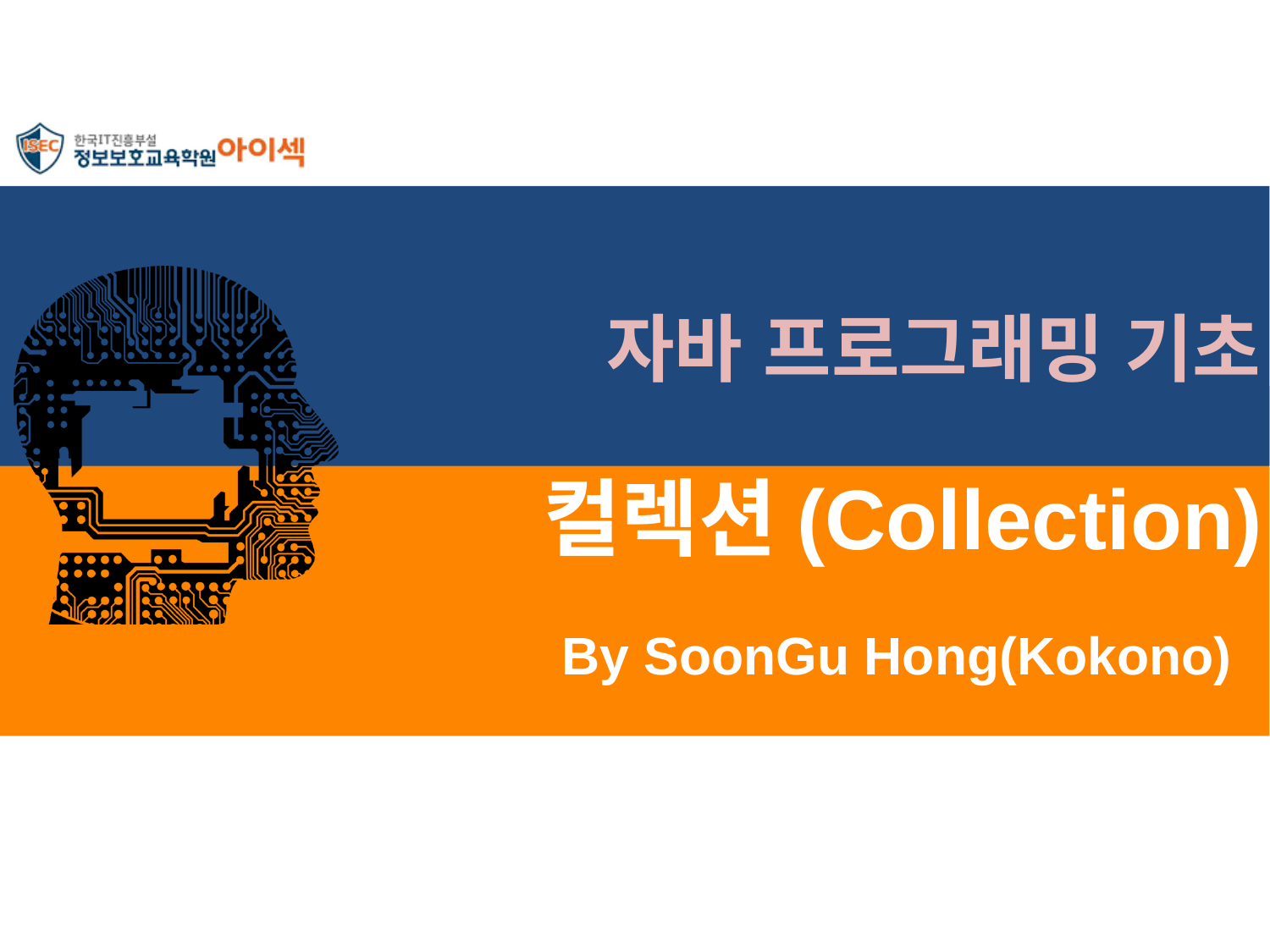

자바 프로그래밍 기초
# 컬렉션(Collection)
By SoonGu Hong(Kokono)